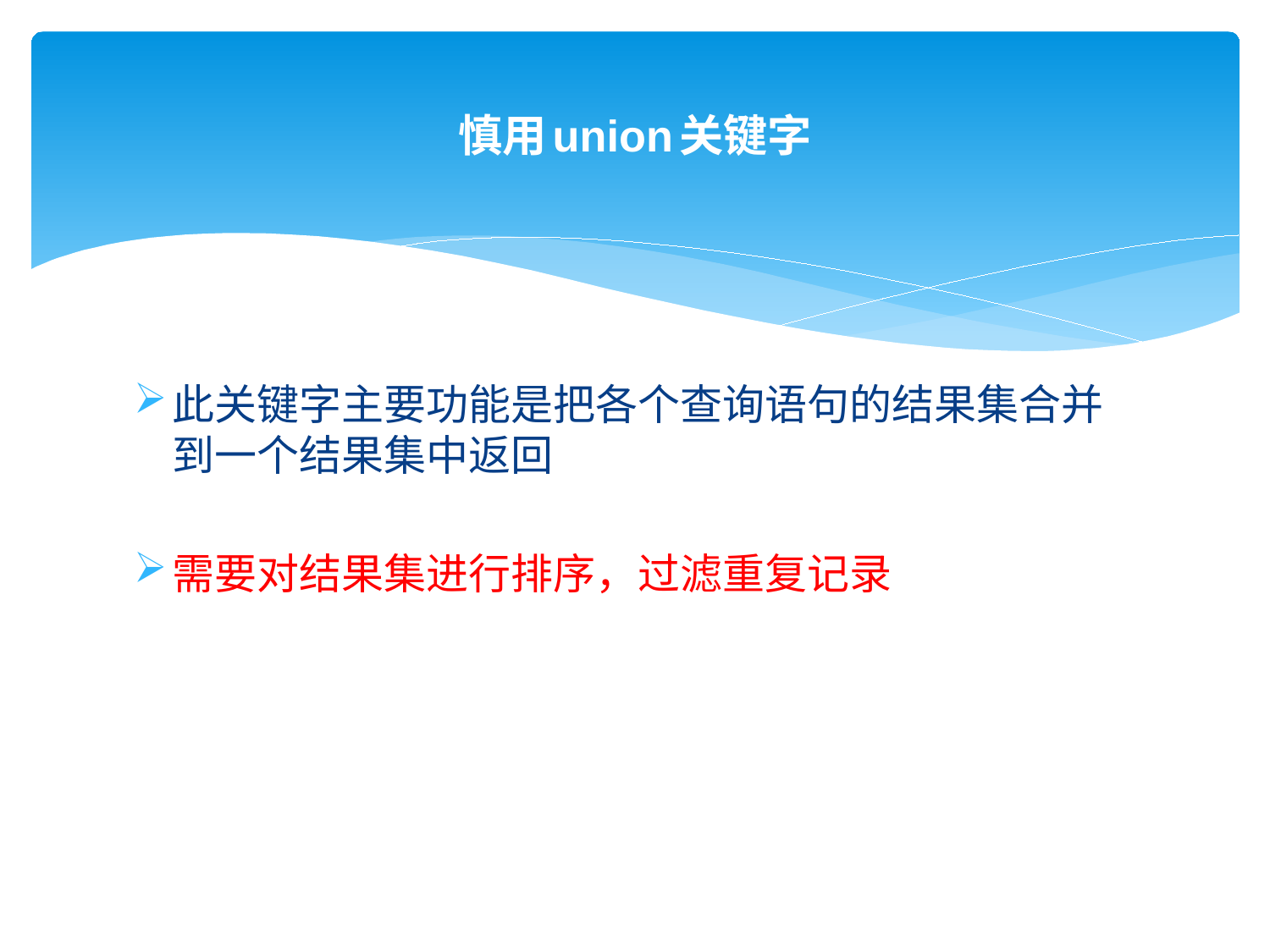

# 慎用union关键字
此关键字主要功能是把各个查询语句的结果集合并到一个结果集中返回

需要对结果集进行排序，过滤重复记录